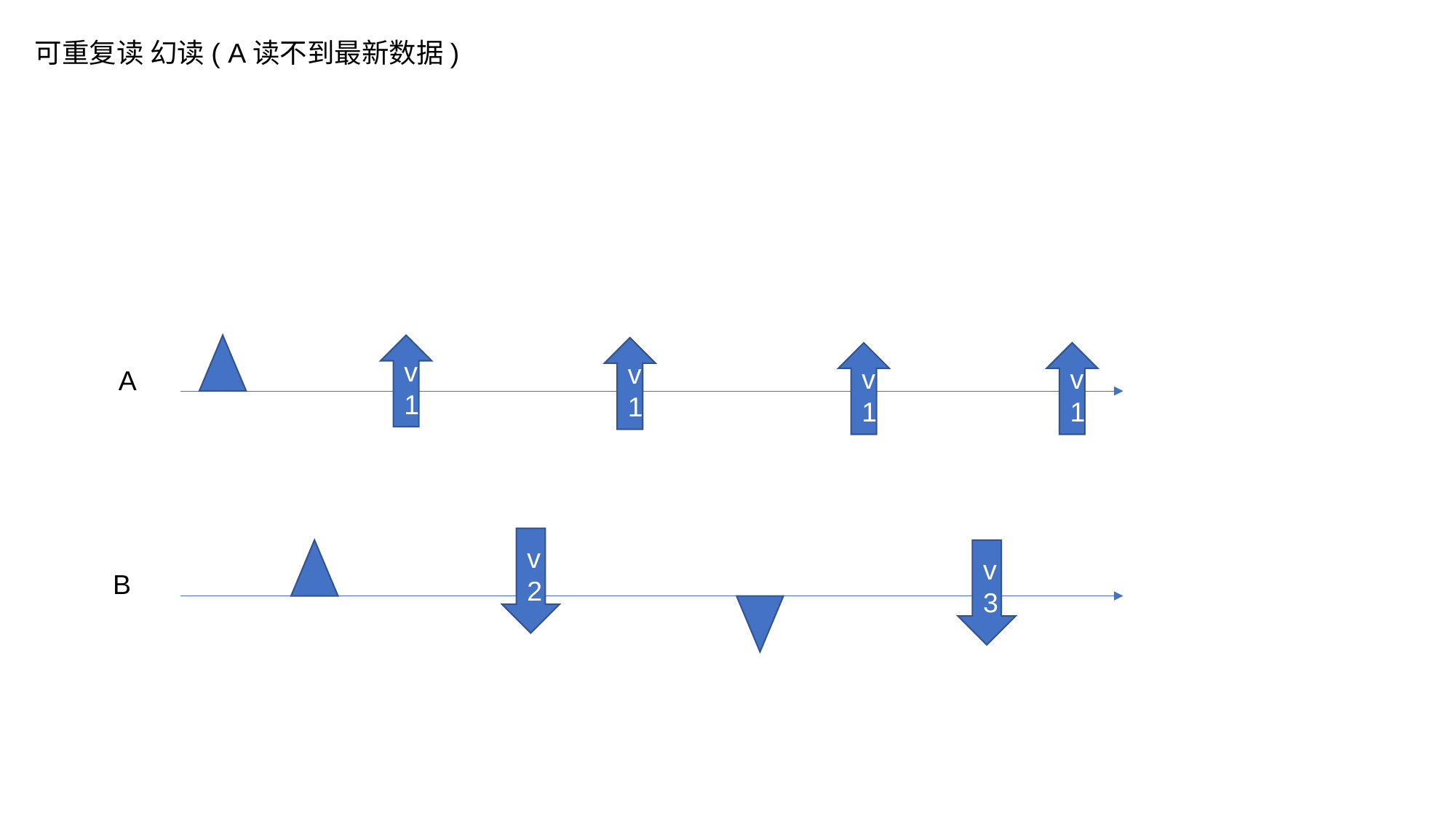

可重复读 幻读( A读不到最新数据)

v1
v1
v1
v1
A
v2

v3
B